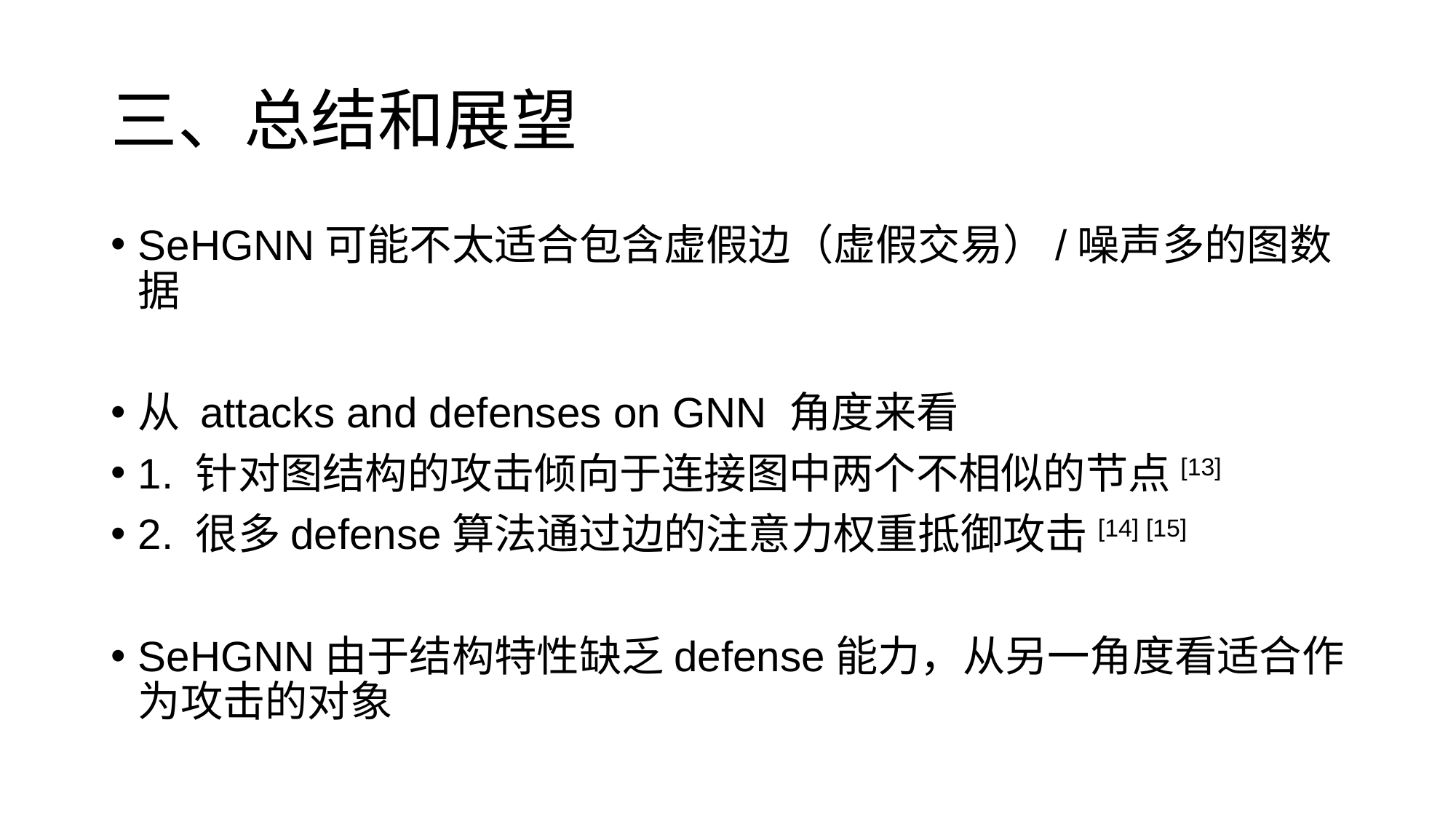

# 三、总结和展望
SeHGNN可能不太适合包含虚假边（虚假交易）/噪声多的图数据

从 attacks and defenses on GNN 角度来看
1. 针对图结构的攻击倾向于连接图中两个不相似的节点[13]
2. 很多defense算法通过边的注意力权重抵御攻击[14] [15]

SeHGNN由于结构特性缺乏defense能力，从另一角度看适合作为攻击的对象